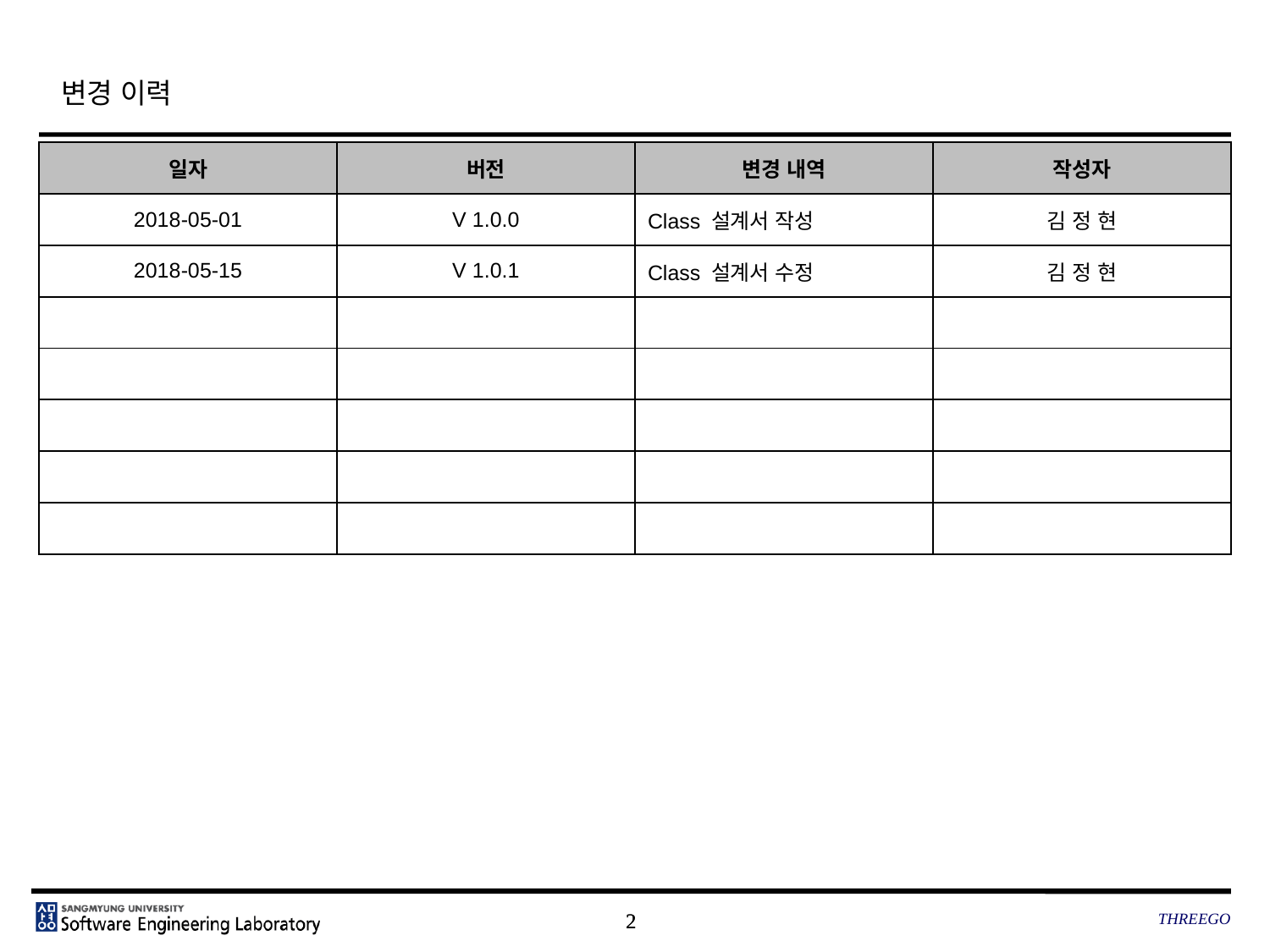

# 변경 이력
| 일자 | 버전 | 변경 내역 | 작성자 |
| --- | --- | --- | --- |
| 2018-05-01 | V 1.0.0 | Class 설계서 작성 | 김 정 현 |
| 2018-05-15 | V 1.0.1 | Class 설계서 수정 | 김 정 현 |
|  |  |  |  |
|  |  |  |  |
|  |  |  |  |
|  |  |  |  |
|  |  |  |  |
THREEGO